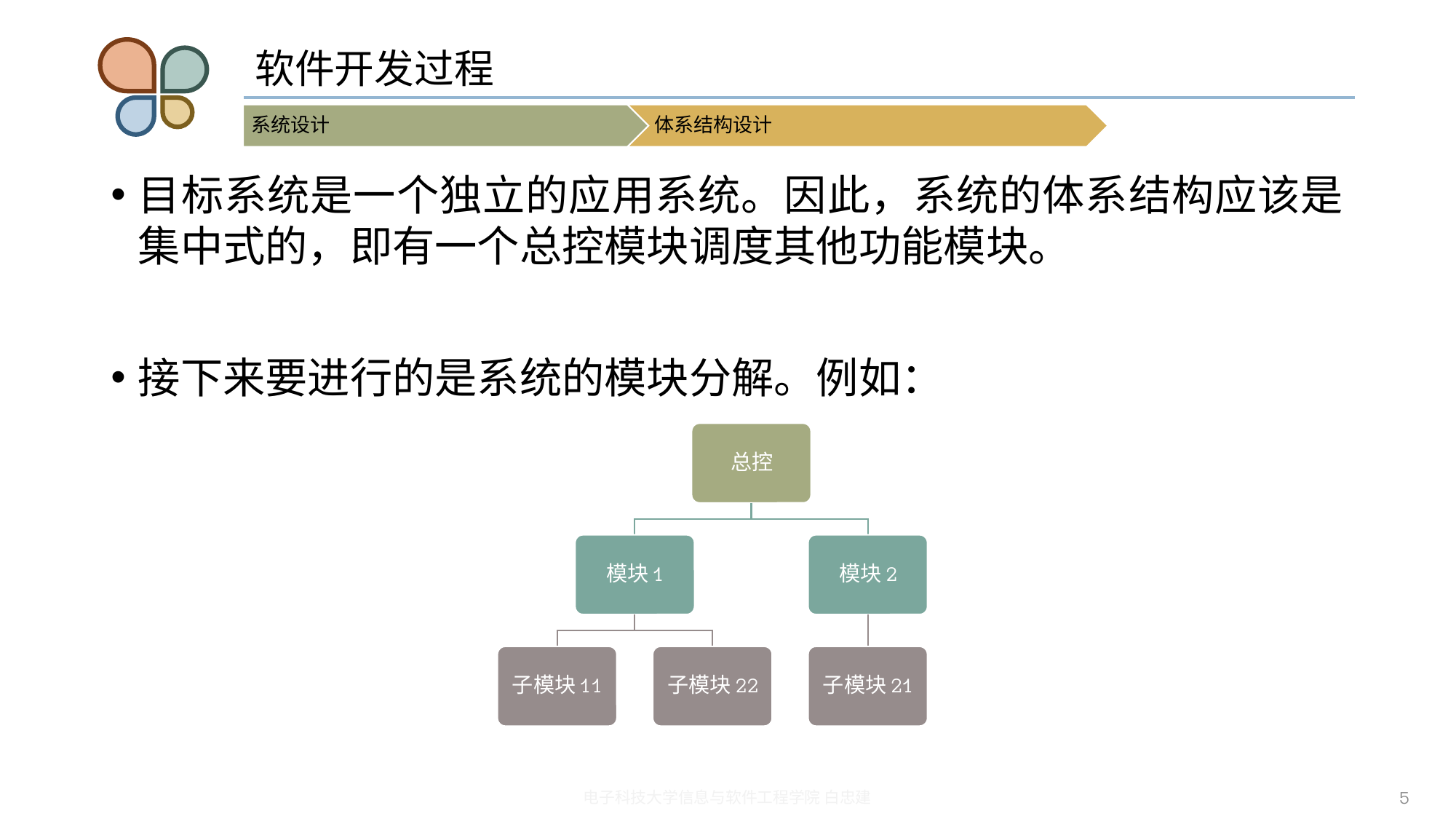

# 软件开发过程
系统设计
体系结构设计
目标系统是一个独立的应用系统。因此，系统的体系结构应该是集中式的，即有一个总控模块调度其他功能模块。

接下来要进行的是系统的模块分解。例如：

总控
模块1
子模块11
子模块22
模块2
子模块21
5